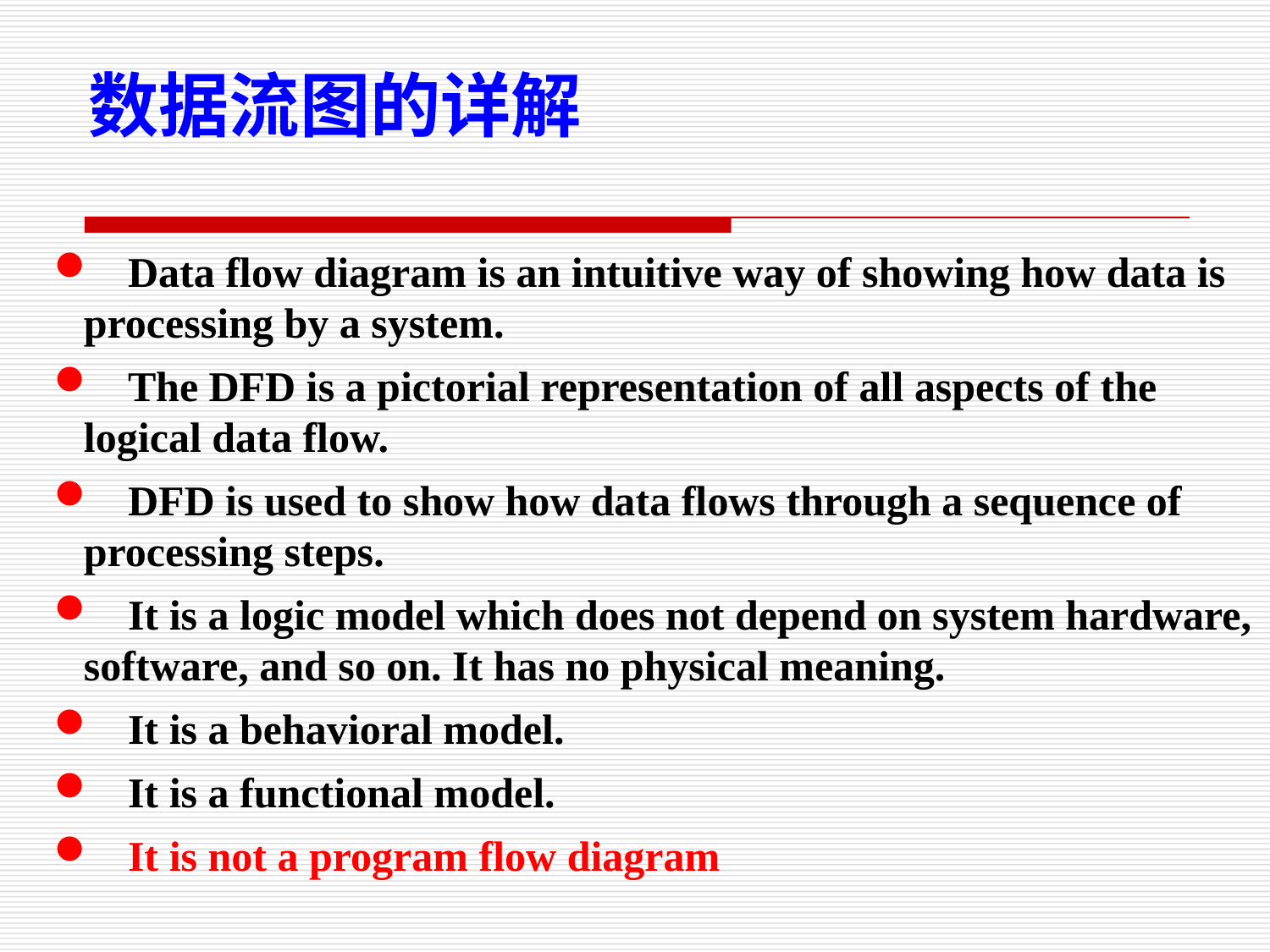

数据流图的详解
   Data flow diagram is an intuitive way of showing how data is processing by a system.
   The DFD is a pictorial representation of all aspects of the logical data flow.
   DFD is used to show how data flows through a sequence of processing steps.
   It is a logic model which does not depend on system hardware, software, and so on. It has no physical meaning.
   It is a behavioral model.
   It is a functional model.
   It is not a program flow diagram